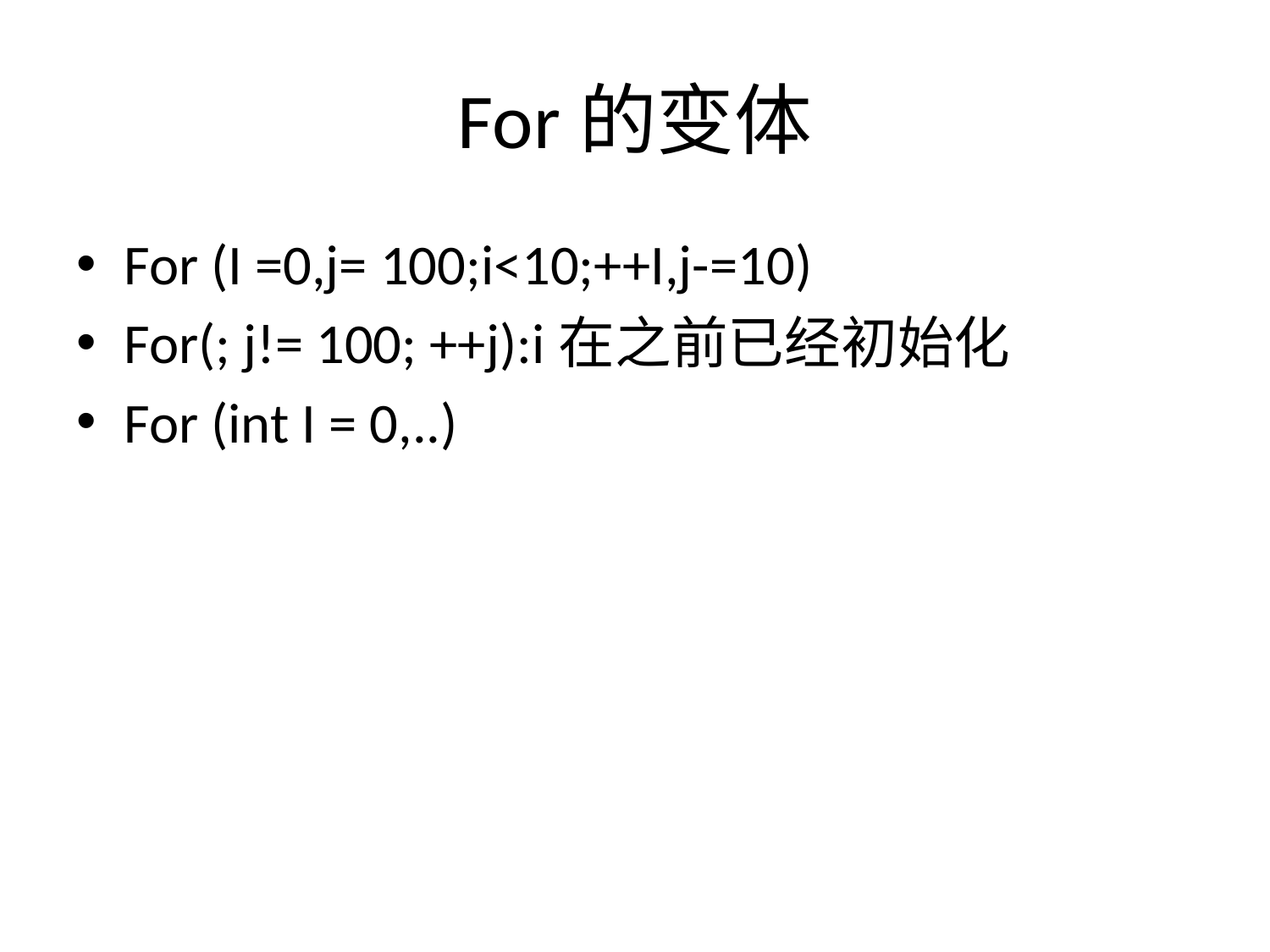

# For的变体
For (I =0,j= 100;i<10;++I,j-=10)
For(; j!= 100; ++j):i在之前已经初始化
For (int I = 0,..)